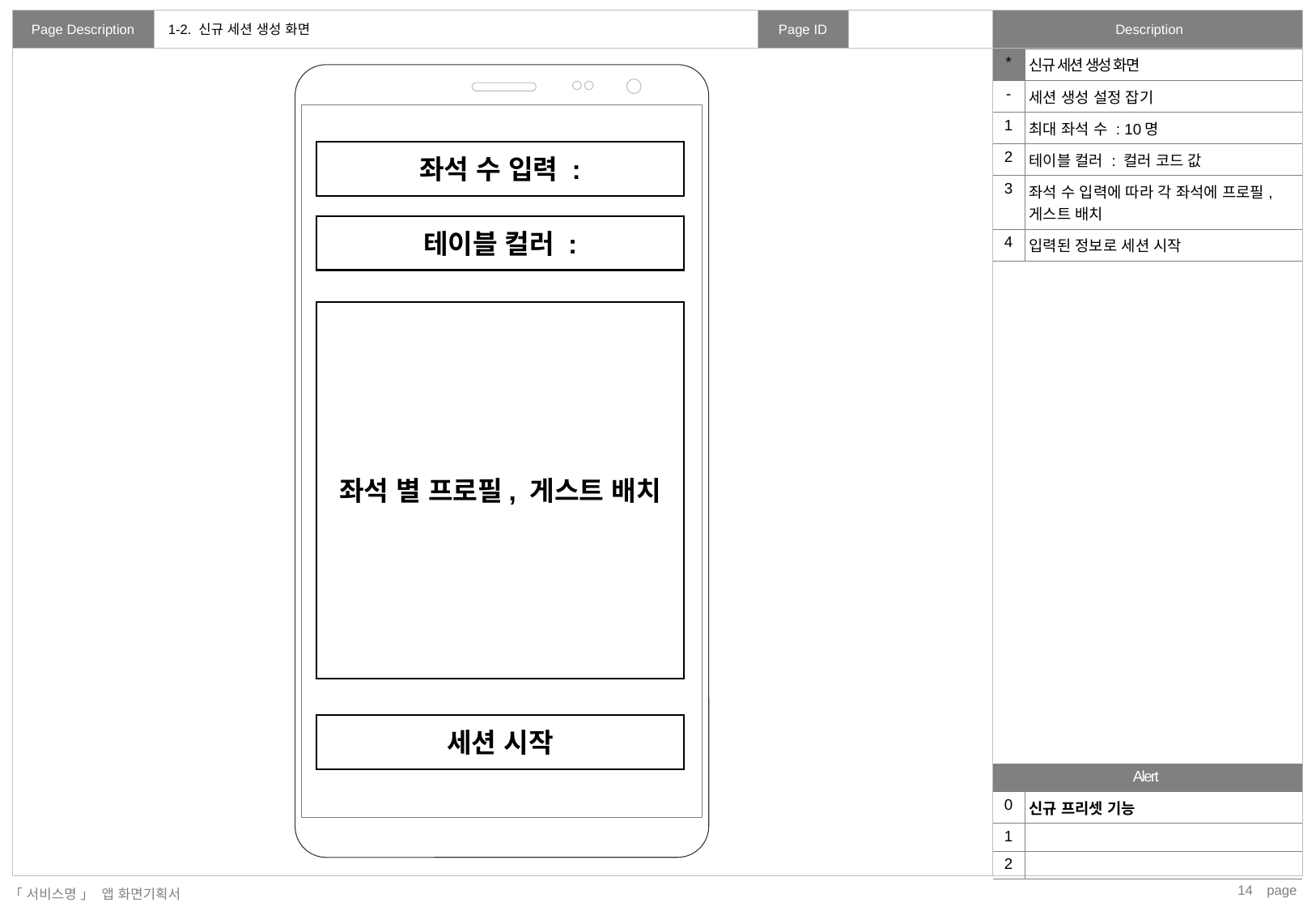

# 1-2. 신규 세션 생성 화면
| \* | 신규 세션 생성 화면 |
| --- | --- |
| - | 세션 생성 설정 잡기 |
| 1 | 최대 좌석 수 : 10명 |
| 2 | 테이블 컬러 : 컬러 코드 값 |
| 3 | 좌석 수 입력에 따라 각 좌석에 프로필, 게스트 배치 |
| 4 | 입력된 정보로 세션 시작 |
좌석 수 입력 :
테이블 컬러 :
좌석 별 프로필, 게스트 배치
세션 시작
| Alert |  |
| --- | --- |
| 0 | 신규 프리셋 기능 |
| 1 |  |
| 2 |  |